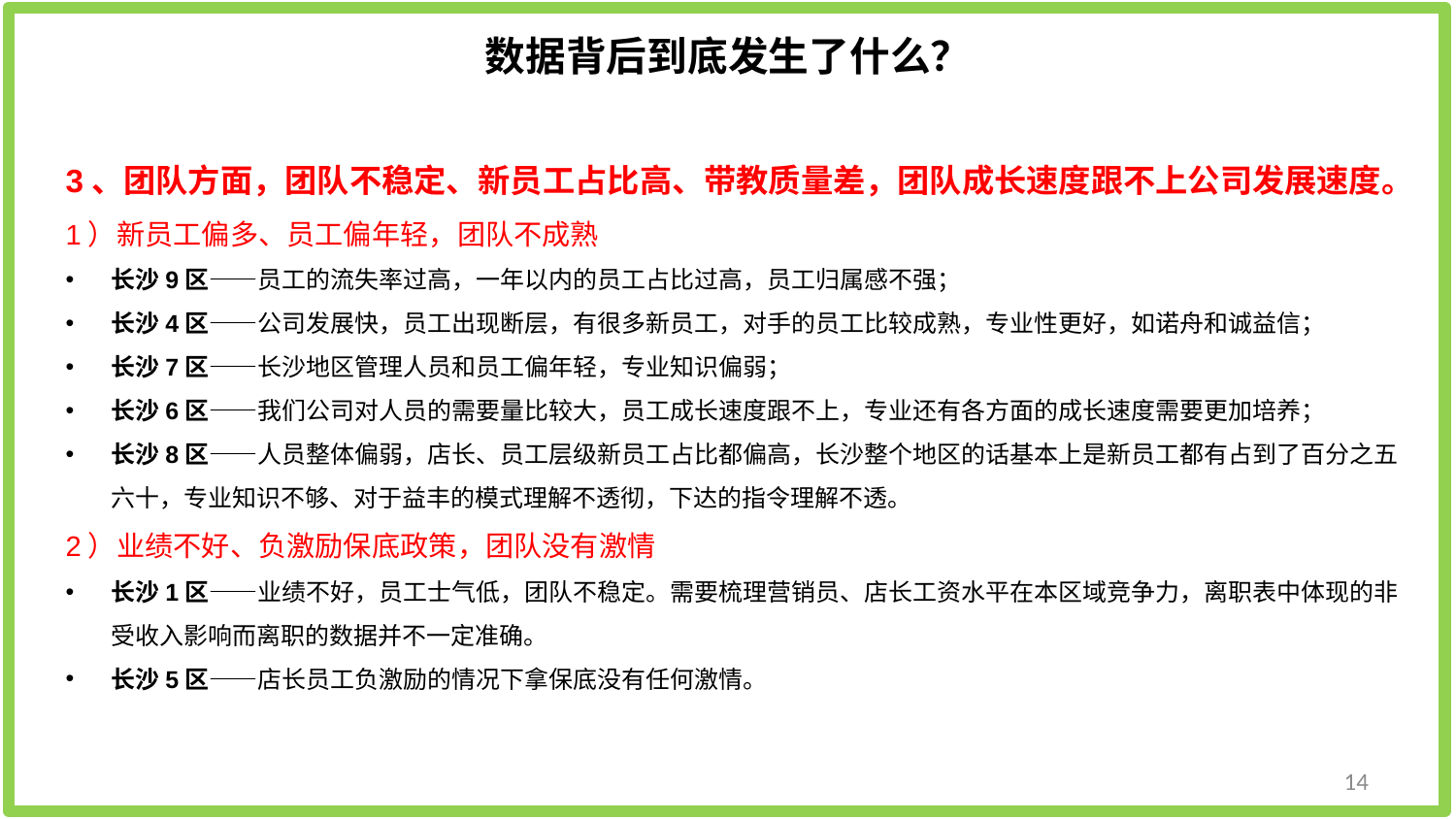

数据背后到底发生了什么？
3、团队方面，团队不稳定、新员工占比高、带教质量差，团队成长速度跟不上公司发展速度。
1）新员工偏多、员工偏年轻，团队不成熟
长沙9区——员工的流失率过高，一年以内的员工占比过高，员工归属感不强；
长沙4区——公司发展快，员工出现断层，有很多新员工，对手的员工比较成熟，专业性更好，如诺舟和诚益信；
长沙7区——长沙地区管理人员和员工偏年轻，专业知识偏弱；
长沙6区——我们公司对人员的需要量比较大，员工成长速度跟不上，专业还有各方面的成长速度需要更加培养；
长沙8区——人员整体偏弱，店长、员工层级新员工占比都偏高，长沙整个地区的话基本上是新员工都有占到了百分之五六十，专业知识不够、对于益丰的模式理解不透彻，下达的指令理解不透。
2）业绩不好、负激励保底政策，团队没有激情
长沙1区——业绩不好，员工士气低，团队不稳定。需要梳理营销员、店长工资水平在本区域竞争力，离职表中体现的非受收入影响而离职的数据并不一定准确。
长沙5区——店长员工负激励的情况下拿保底没有任何激情。
14